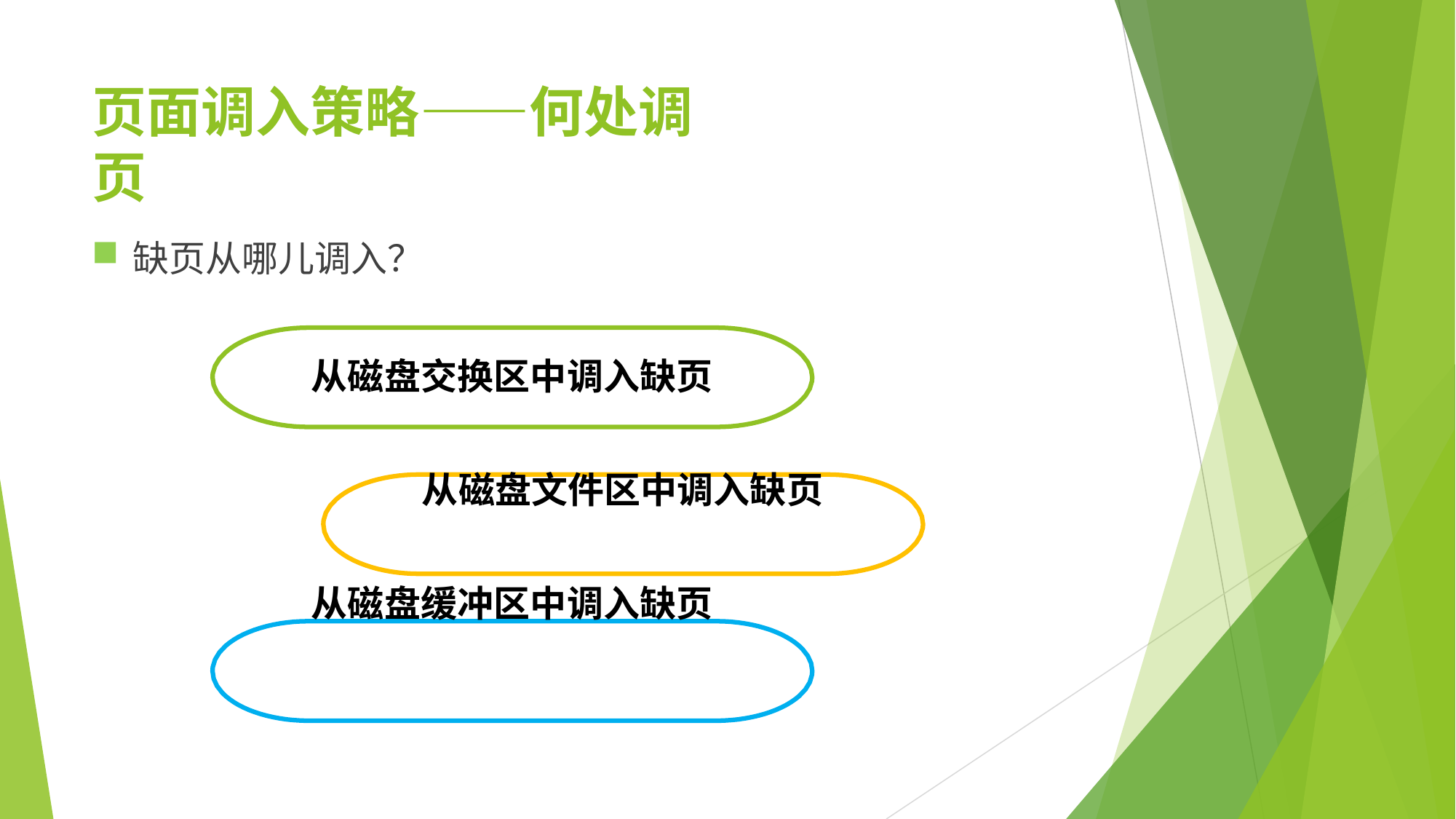

# 页面调入策略——何处调页
缺页从哪儿调入？

从磁盘交换区中调入缺页

从磁盘文件区中调入缺页

从磁盘缓冲区中调入缺页